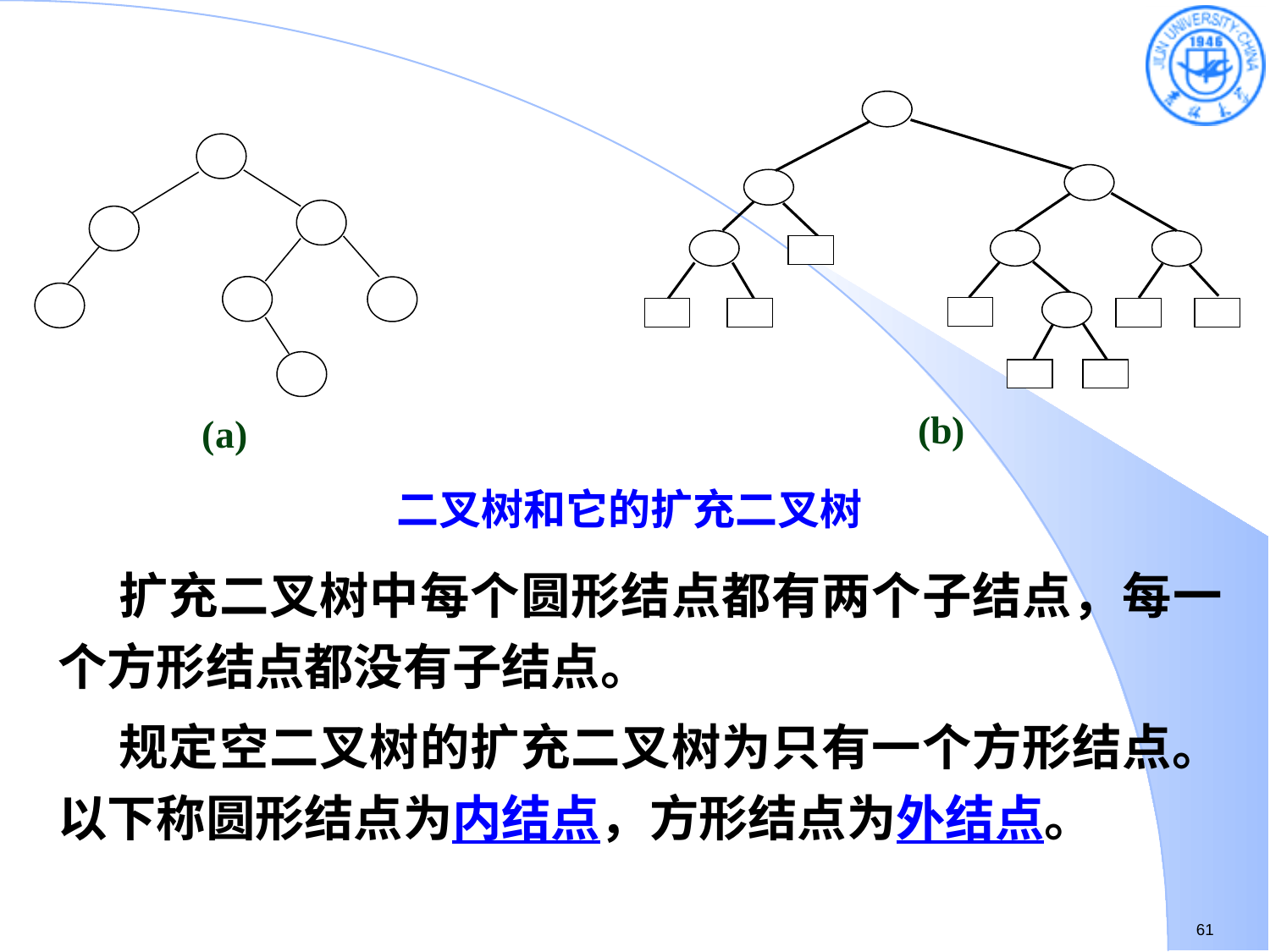

(b)

(a)
二叉树和它的扩充二叉树
    扩充二叉树中每个圆形结点都有两个子结点，每一个方形结点都没有子结点。
    规定空二叉树的扩充二叉树为只有一个方形结点。以下称圆形结点为内结点，方形结点为外结点。